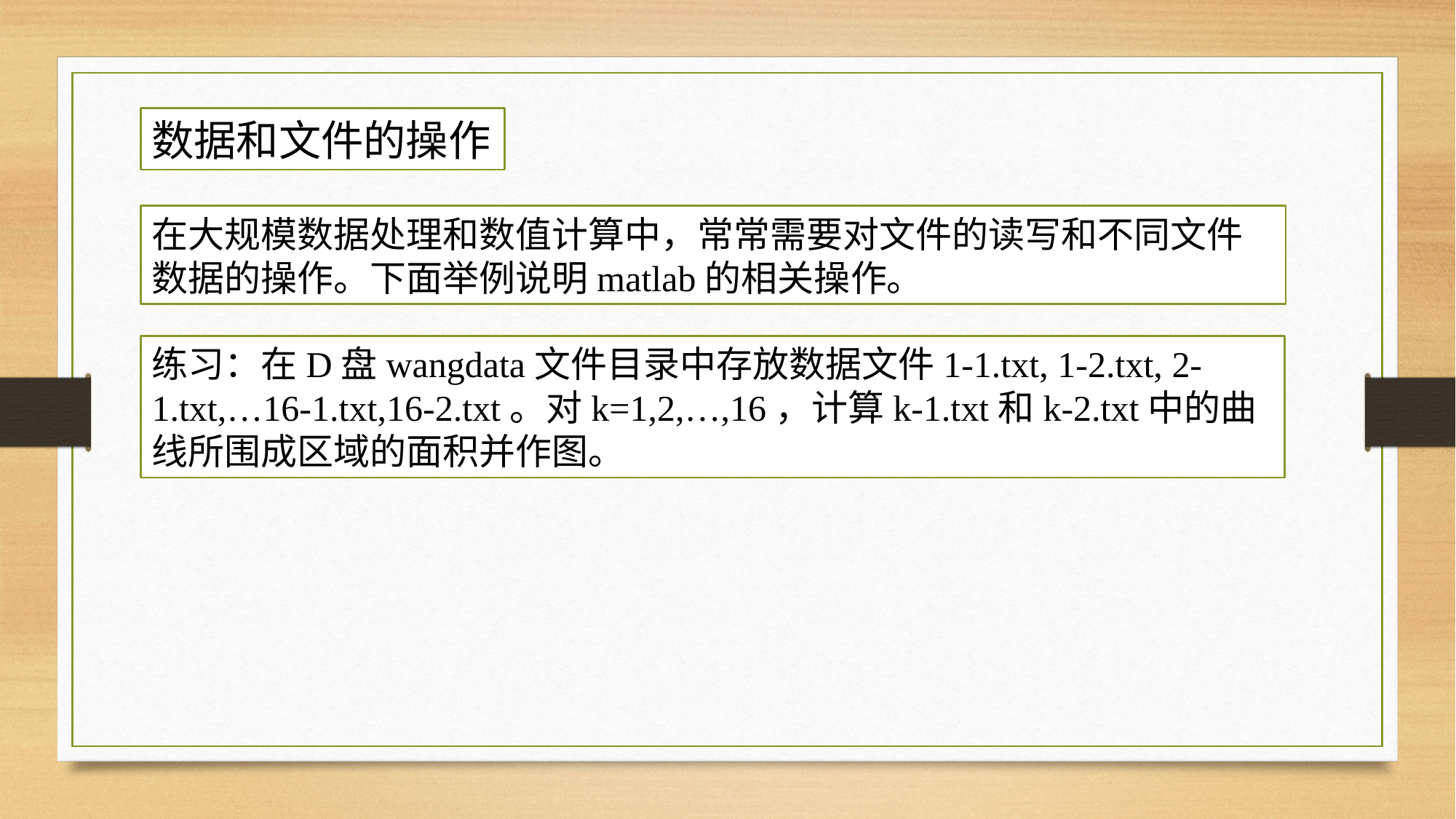

数据和文件的操作
在大规模数据处理和数值计算中，常常需要对文件的读写和不同文件数据的操作。下面举例说明matlab的相关操作。
练习：在D盘wangdata文件目录中存放数据文件1-1.txt, 1-2.txt, 2-1.txt,…16-1.txt,16-2.txt。对k=1,2,…,16，计算k-1.txt和k-2.txt中的曲线所围成区域的面积并作图。